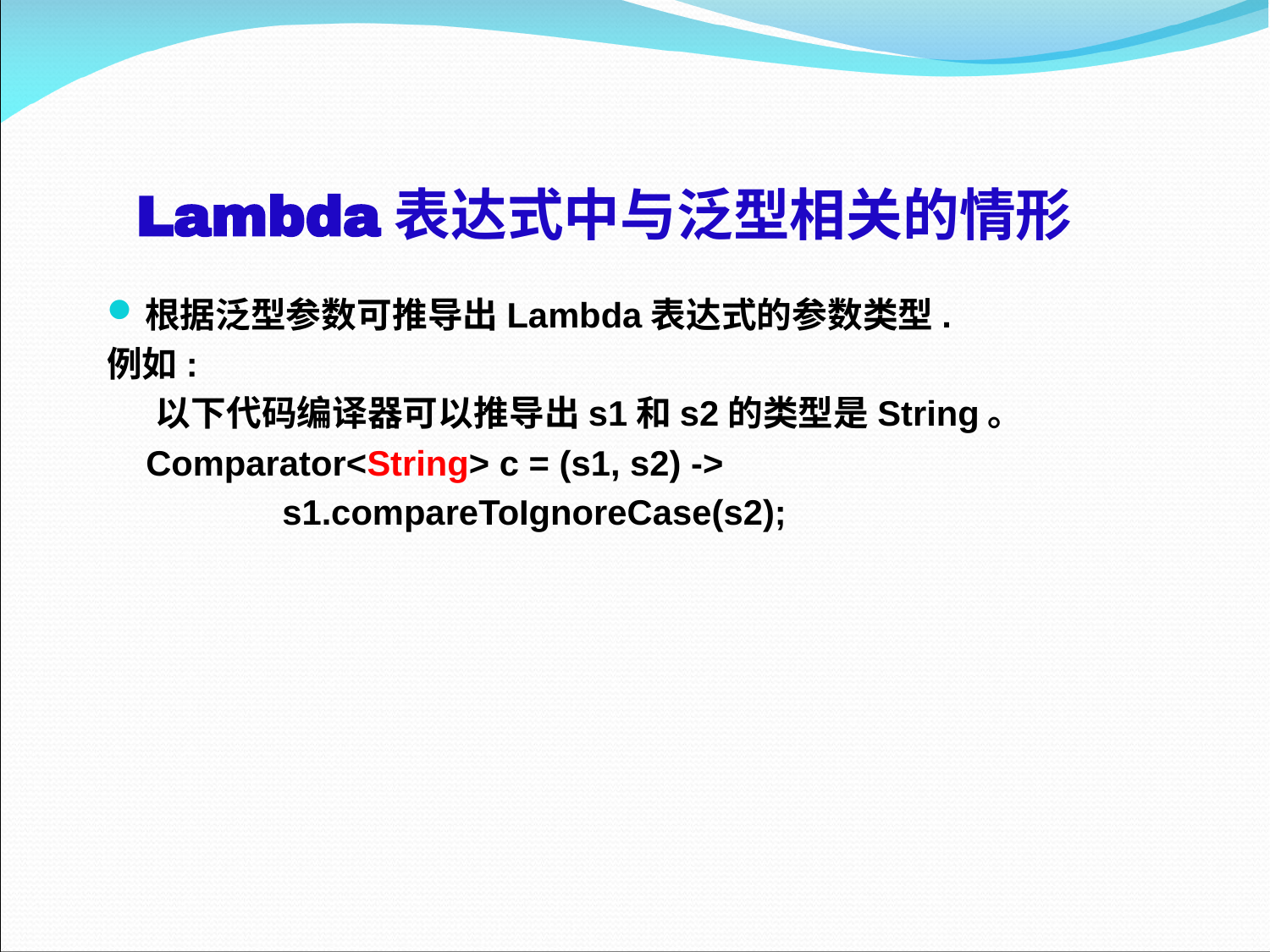

# Lambda表达式中与泛型相关的情形
根据泛型参数可推导出Lambda表达式的参数类型.
例如:
     以下代码编译器可以推导出s1和s2的类型是String。
    Comparator<String> c = (s1, s2) ->
                  s1.compareToIgnoreCase(s2);